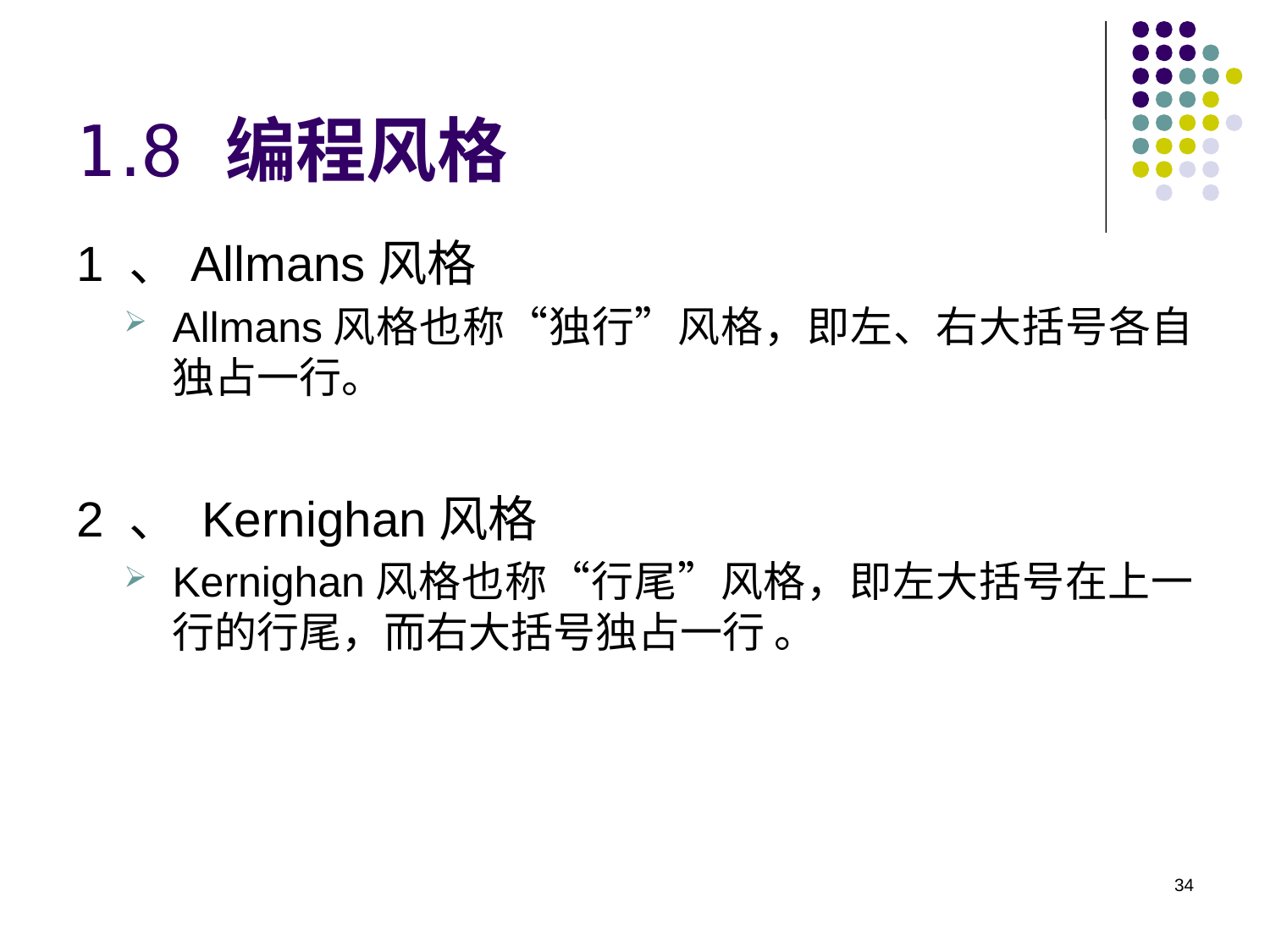

# 1.8 编程风格
1 、Allmans风格
Allmans风格也称“独行”风格，即左、右大括号各自独占一行。

2 、 Kernighan风格
Kernighan风格也称“行尾”风格，即左大括号在上一行的行尾，而右大括号独占一行 。

34